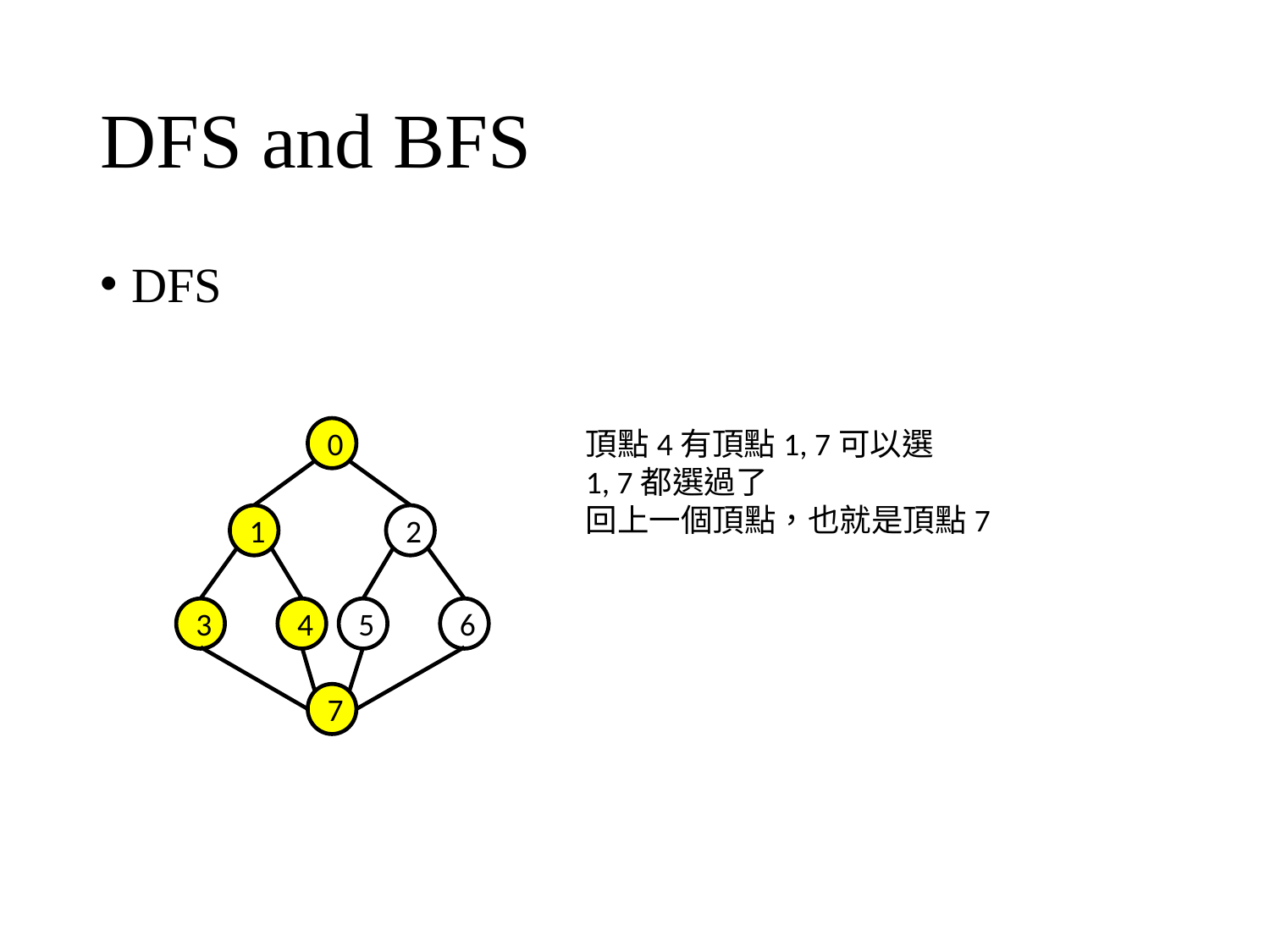

# DFS and BFS
DFS
頂點4有頂點1, 7可以選
1, 7都選過了
回上一個頂點，也就是頂點7
0
1
2
3
4
5
6
7